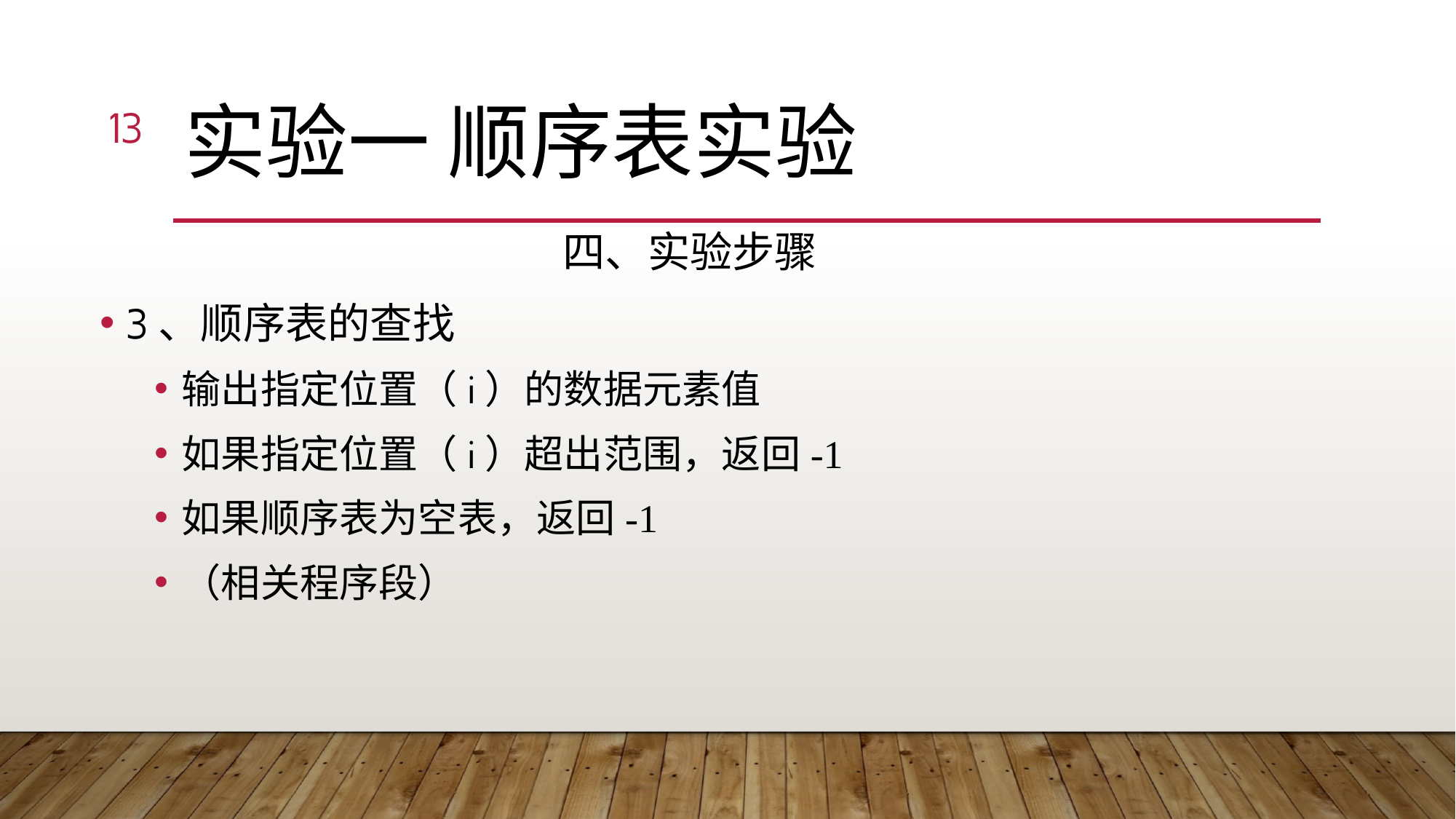

13
# 实验一 顺序表实验
四、实验步骤
3、顺序表的查找
输出指定位置（i）的数据元素值
如果指定位置（i）超出范围，返回-1
如果顺序表为空表，返回-1
（相关程序段）